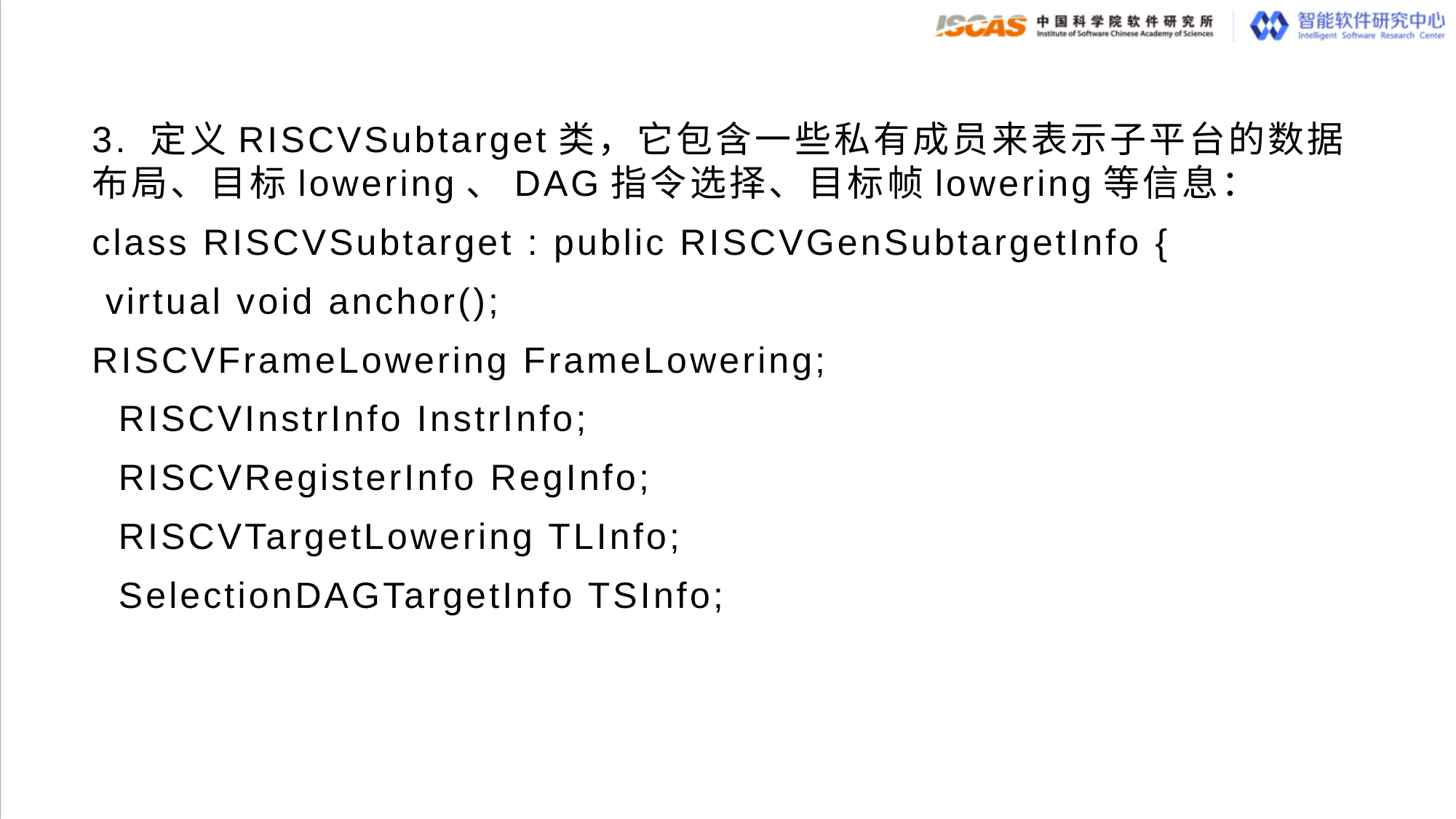

3. 定义RISCVSubtarget类，它包含一些私有成员来表示子平台的数据 布局、目标lowering、DAG指令选择、目标帧lowering等信息：
class RISCVSubtarget : public RISCVGenSubtargetInfo {
 virtual void anchor();
RISCVFrameLowering FrameLowering;
  RISCVInstrInfo InstrInfo;
  RISCVRegisterInfo RegInfo;
  RISCVTargetLowering TLInfo;
  SelectionDAGTargetInfo TSInfo;